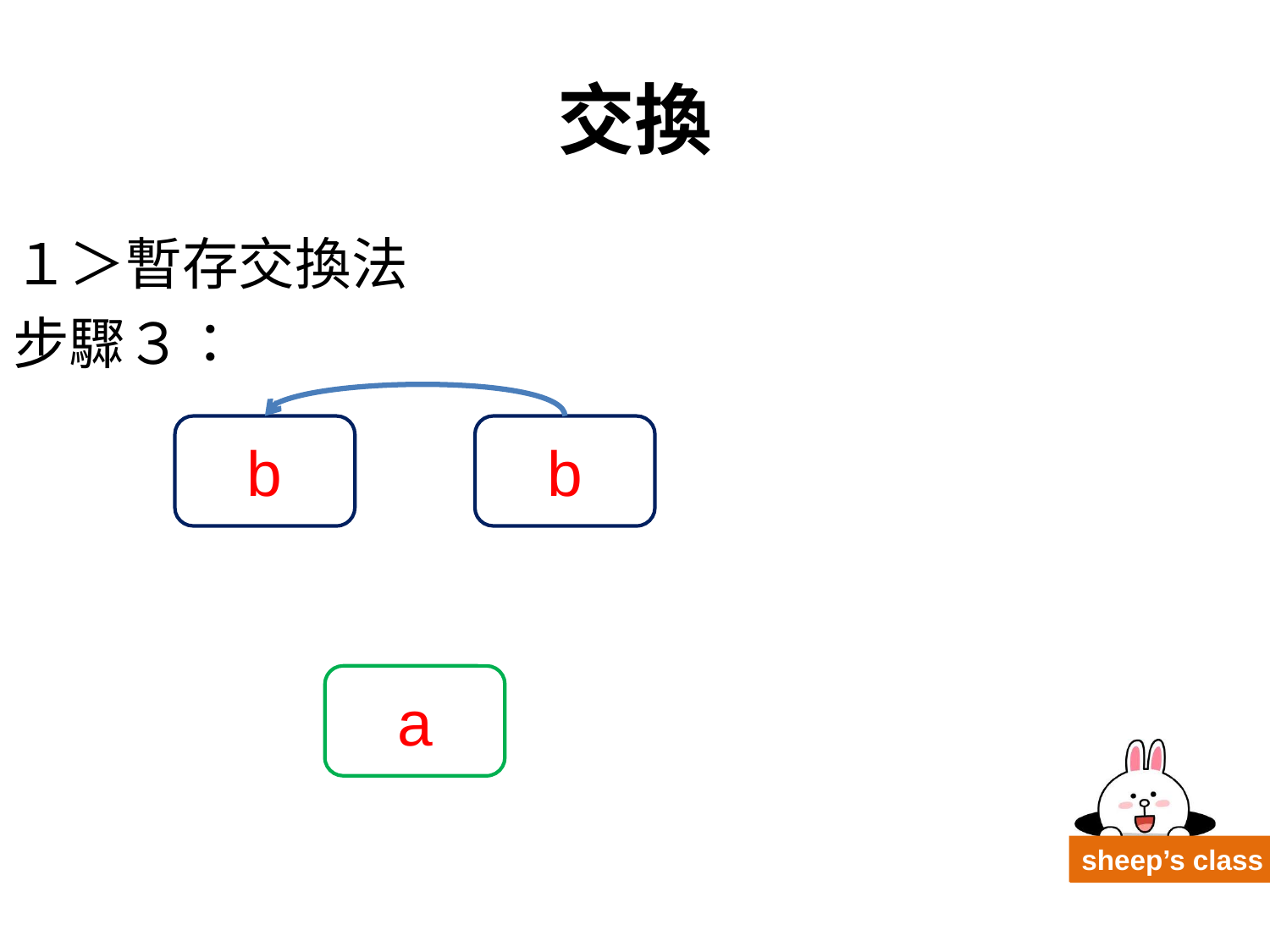

# 交換
１＞暫存交換法
步驟３：
b
b
a